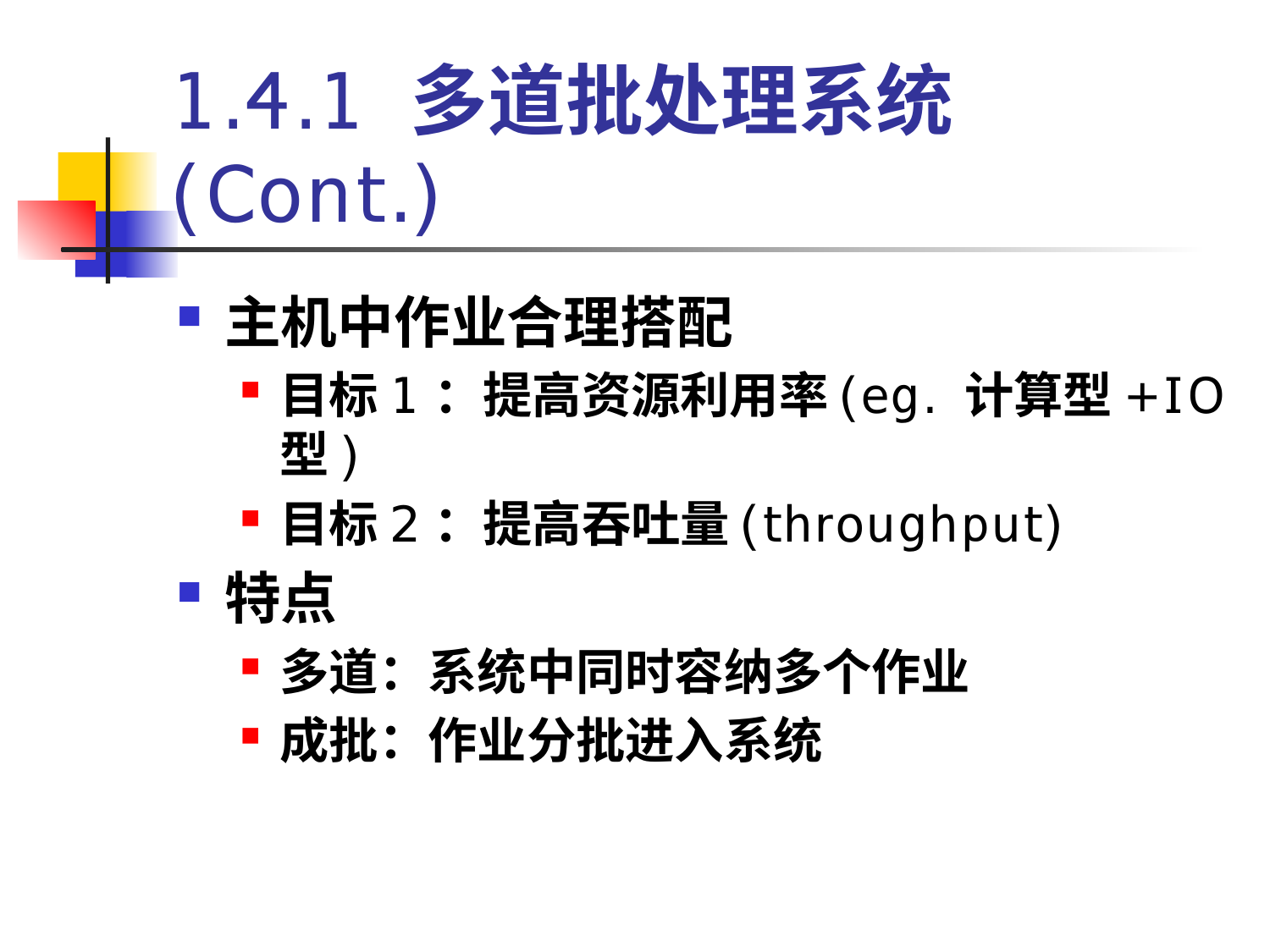

# 1.4.1 多道批处理系统(Cont.)
主机中作业合理搭配
目标1：提高资源利用率(eg. 计算型+IO型)
目标2：提高吞吐量(throughput)
特点
多道：系统中同时容纳多个作业
成批：作业分批进入系统